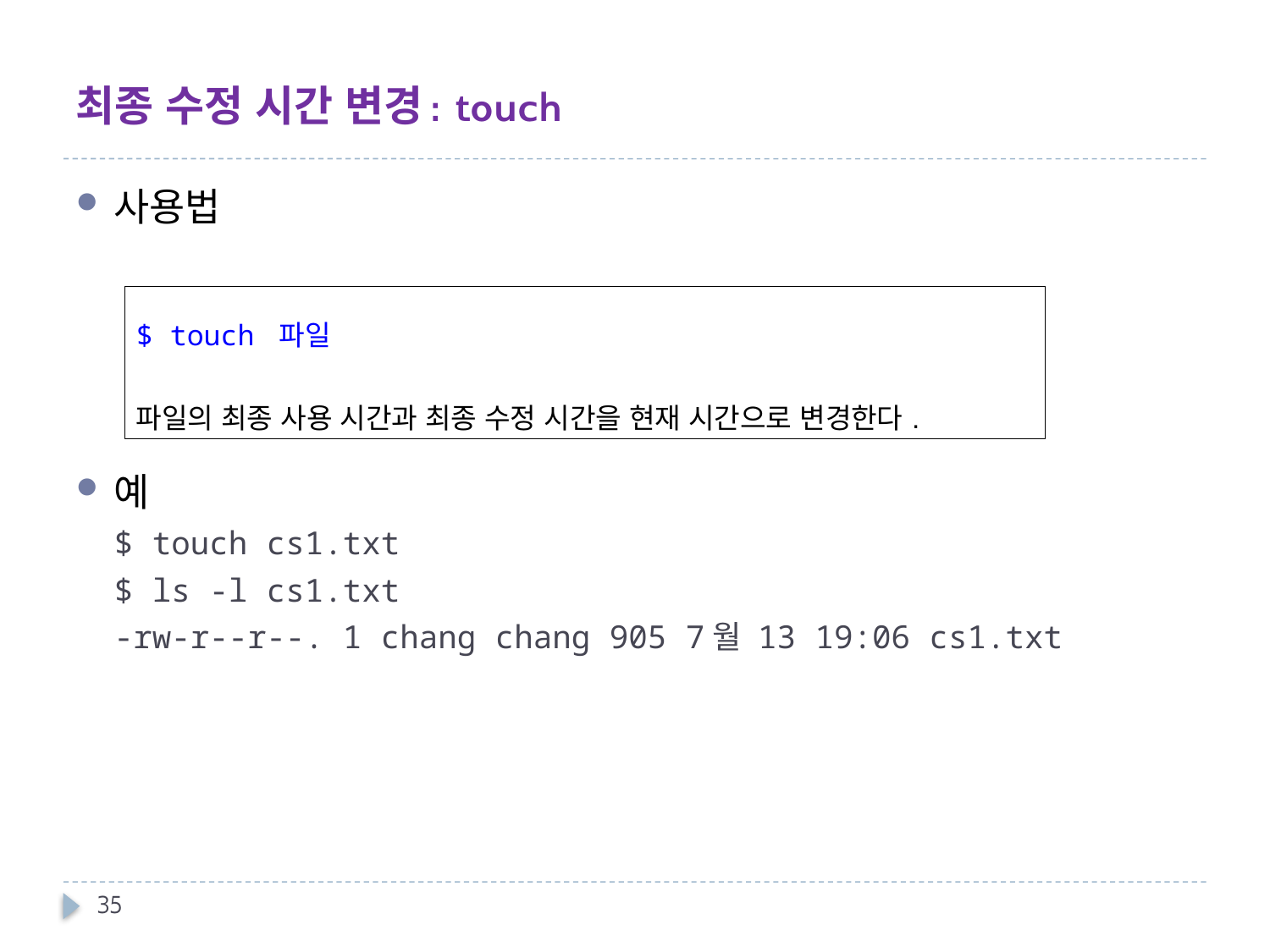

# 최종 수정 시간 변경: touch
사용법

예
$ touch cs1.txt
$ ls -l cs1.txt
-rw-r--r--. 1 chang chang 905 7월 13 19:06 cs1.txt

| $ touch 파일 파일의 최종 사용 시간과 최종 수정 시간을 현재 시간으로 변경한다. |
| --- |
35